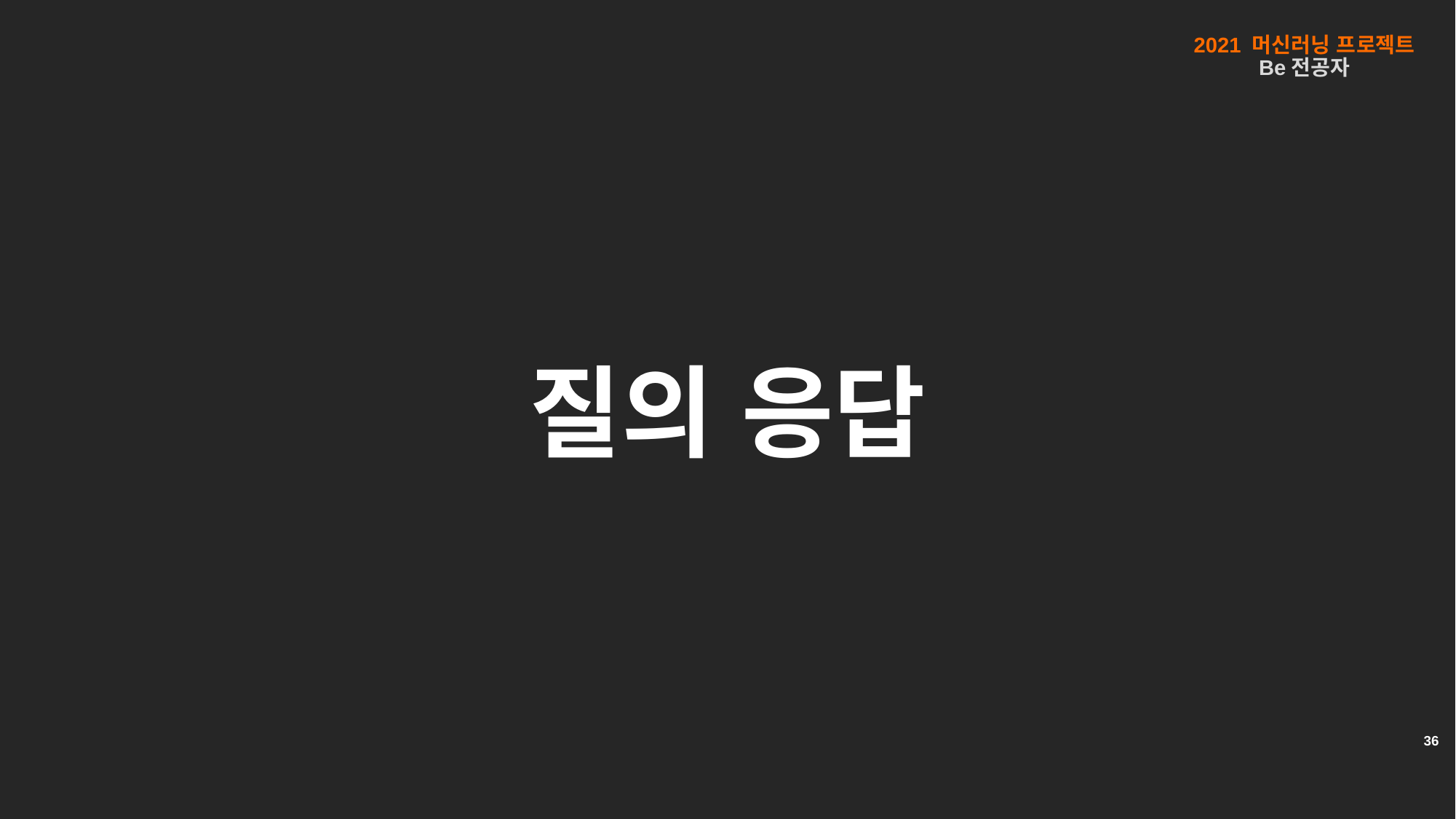

2021 머신러닝 프로젝트 Be전공자
질의 응답
36